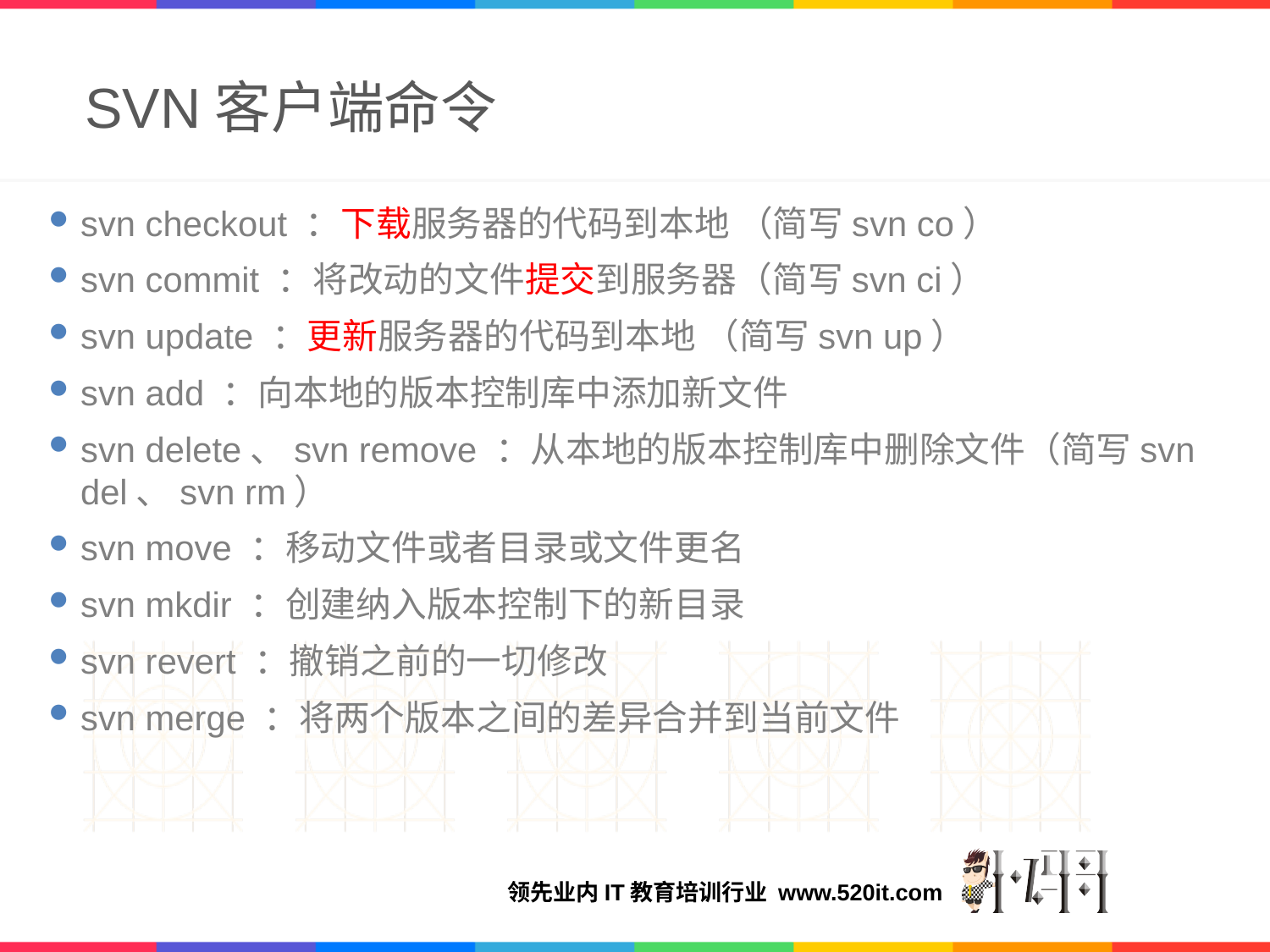

# SVN客户端命令
svn checkout ：下载服务器的代码到本地 （简写svn co）
svn commit ：将改动的文件提交到服务器（简写svn ci）
svn update ：更新服务器的代码到本地 （简写svn up）
svn add ：向本地的版本控制库中添加新文件
svn delete、svn remove ：从本地的版本控制库中删除文件（简写svn del、svn rm）
svn move ：移动文件或者目录或文件更名
svn mkdir ：创建纳入版本控制下的新目录
svn revert ：撤销之前的一切修改
svn merge ：将两个版本之间的差异合并到当前文件